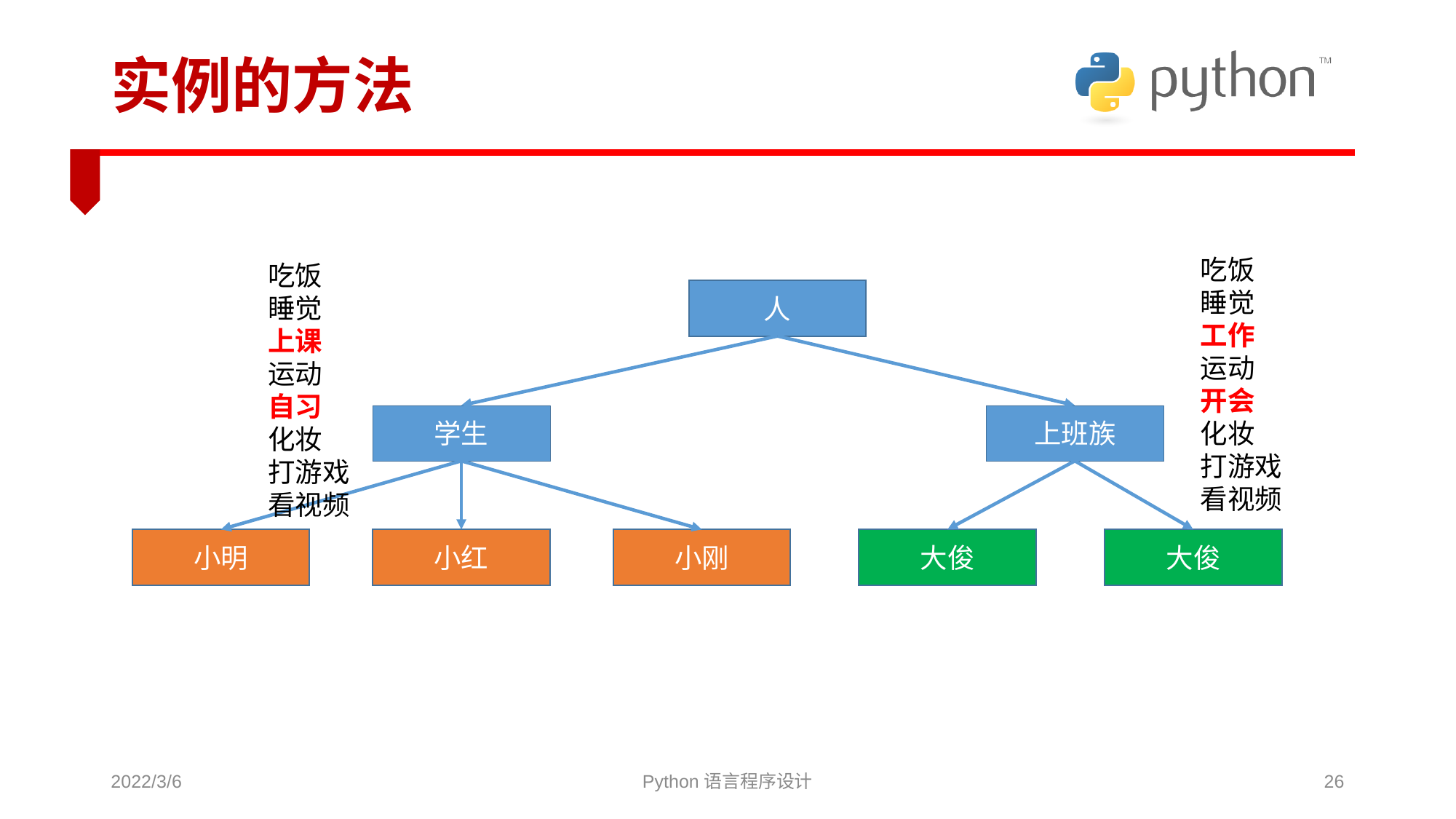

# 实例的方法

吃饭
睡觉
工作
运动
开会
化妆
打游戏
看视频
吃饭
睡觉
上课
运动
自习
化妆
打游戏
看视频
人
上班族
学生
大俊
大俊
小刚
小明
小红
2022/3/6
Python语言程序设计
26